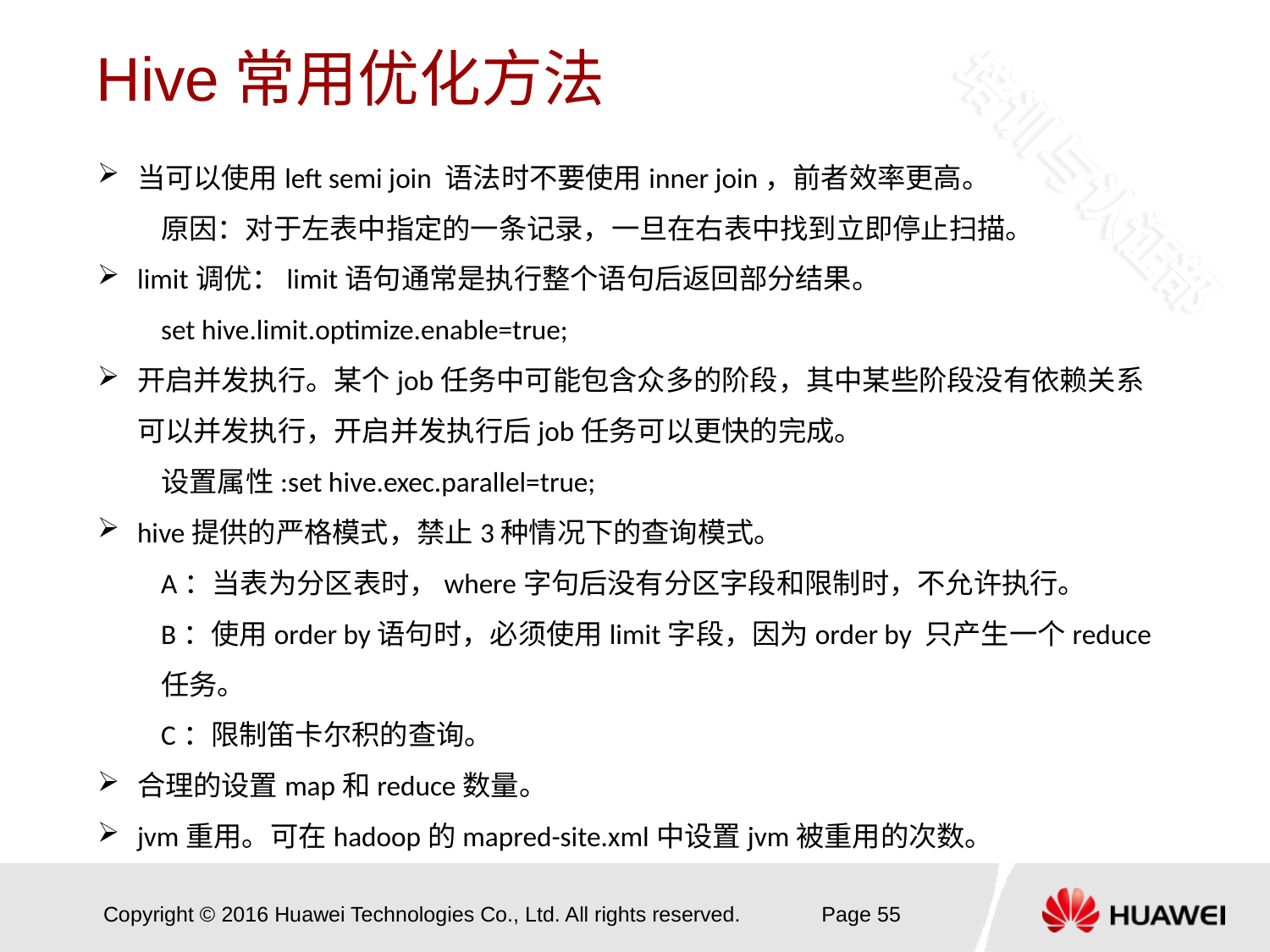

# Hive常用优化方法
当可以使用left semi join 语法时不要使用inner join，前者效率更高。
原因：对于左表中指定的一条记录，一旦在右表中找到立即停止扫描。
limit调优：limit语句通常是执行整个语句后返回部分结果。
set hive.limit.optimize.enable=true;
开启并发执行。某个job任务中可能包含众多的阶段，其中某些阶段没有依赖关系可以并发执行，开启并发执行后job任务可以更快的完成。
设置属性:set hive.exec.parallel=true;
hive提供的严格模式，禁止3种情况下的查询模式。
A：当表为分区表时，where字句后没有分区字段和限制时，不允许执行。
B：使用order by语句时，必须使用limit字段，因为order by 只产生一个reduce任务。
C：限制笛卡尔积的查询。
合理的设置map和reduce数量。
jvm重用。可在hadoop的mapred-site.xml中设置jvm被重用的次数。